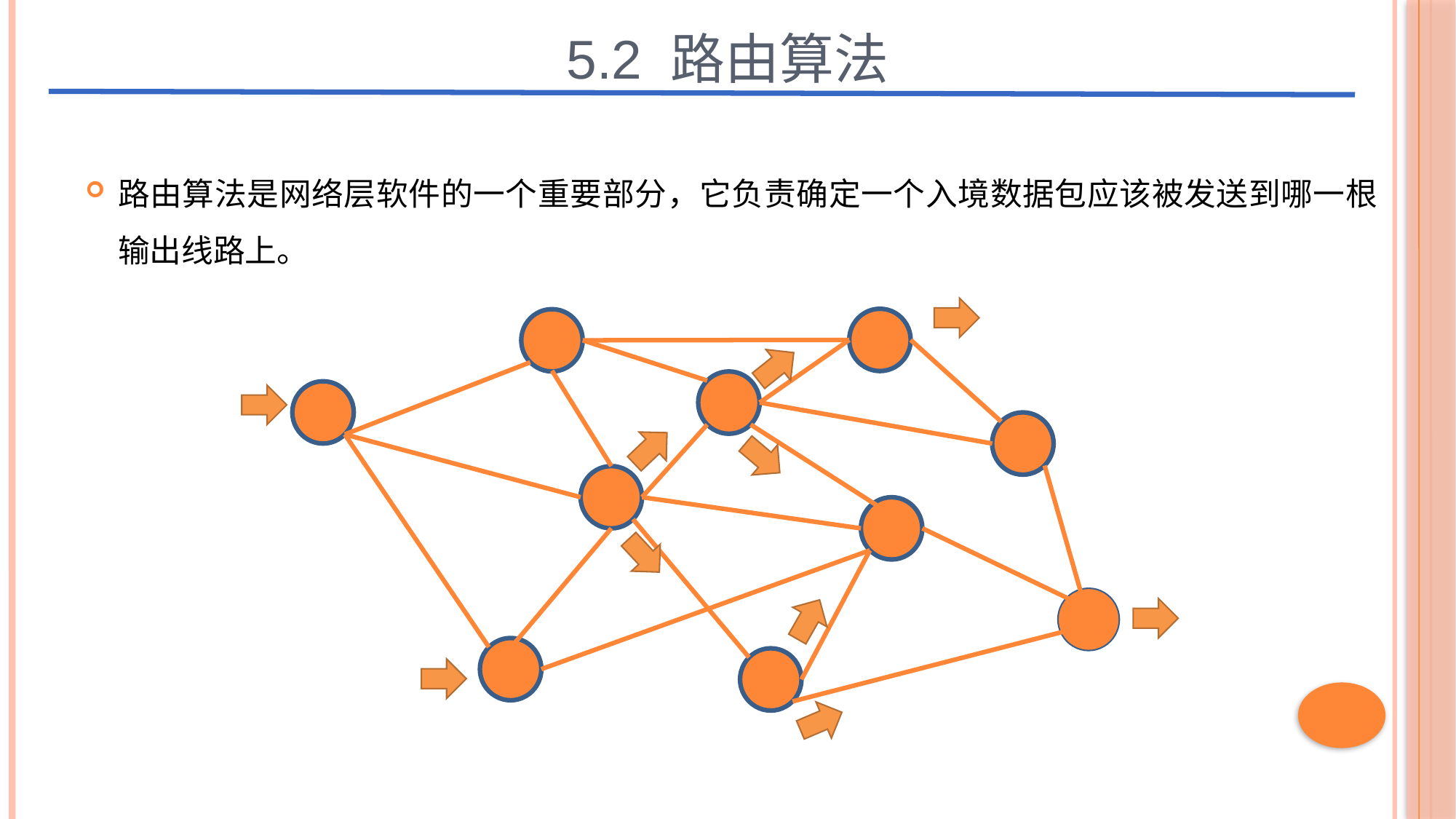

5.2 路由算法
路由算法是网络层软件的一个重要部分，它负责确定一个入境数据包应该被发送到哪一根输出线路上。